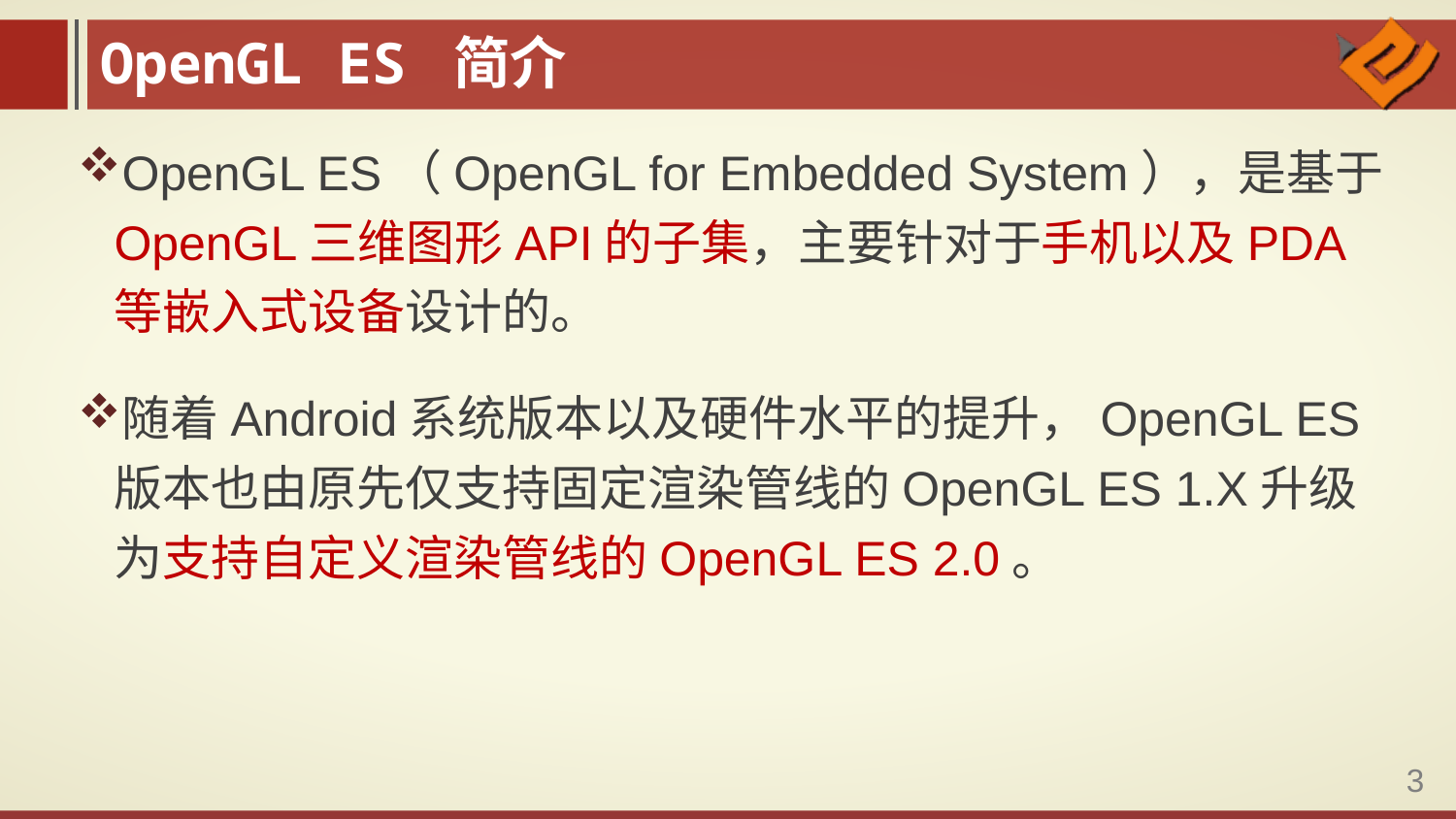

OpenGL ES 简介
OpenGL ES（OpenGL for Embedded System），是基于OpenGL三维图形API的子集，主要针对于手机以及PDA等嵌入式设备设计的。
随着Android系统版本以及硬件水平的提升，OpenGL ES版本也由原先仅支持固定渲染管线的OpenGL ES 1.X升级为支持自定义渲染管线的OpenGL ES 2.0。